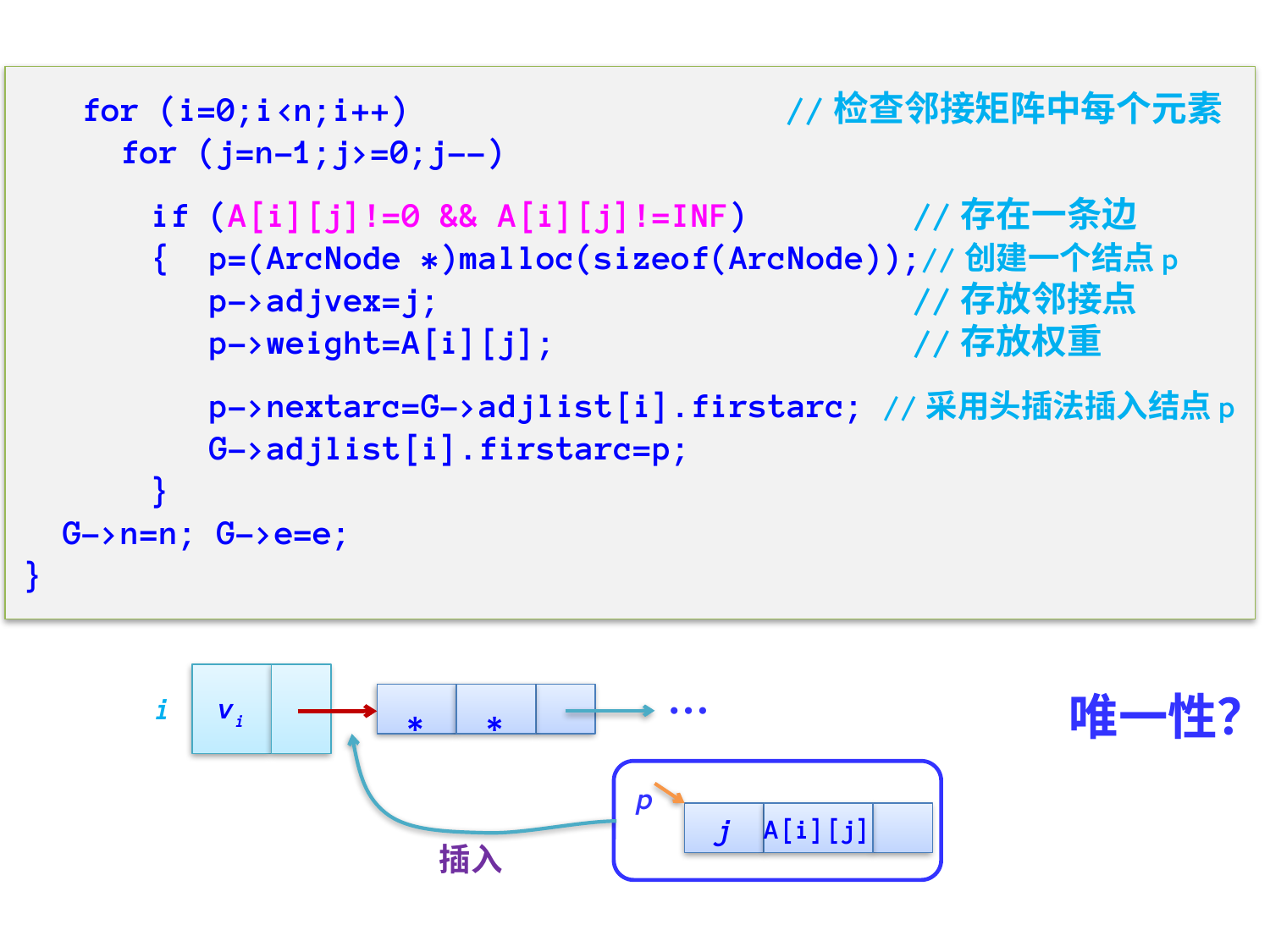

for (i=0;i<n;i++)	   		//检查邻接矩阵中每个元素
     for (j=n-1;j>=0;j--)
	if (A[i][j]!=0 && A[i][j]!=INF)   	//存在一条边
	{  p=(ArcNode *)malloc(sizeof(ArcNode));//创建一个结点p
	   p->adjvex=j;			     	//存放邻接点
	   p->weight=A[i][j];	 	     	//存放权重
	   p->nextarc=G->adjlist[i].firstarc; //采用头插法插入结点p
	   G->adjlist[i].firstarc=p;
	}
  G->n=n; G->e=e;
}
vi

…
*
*

i
唯一性？

插入

p
j
A[i][j]